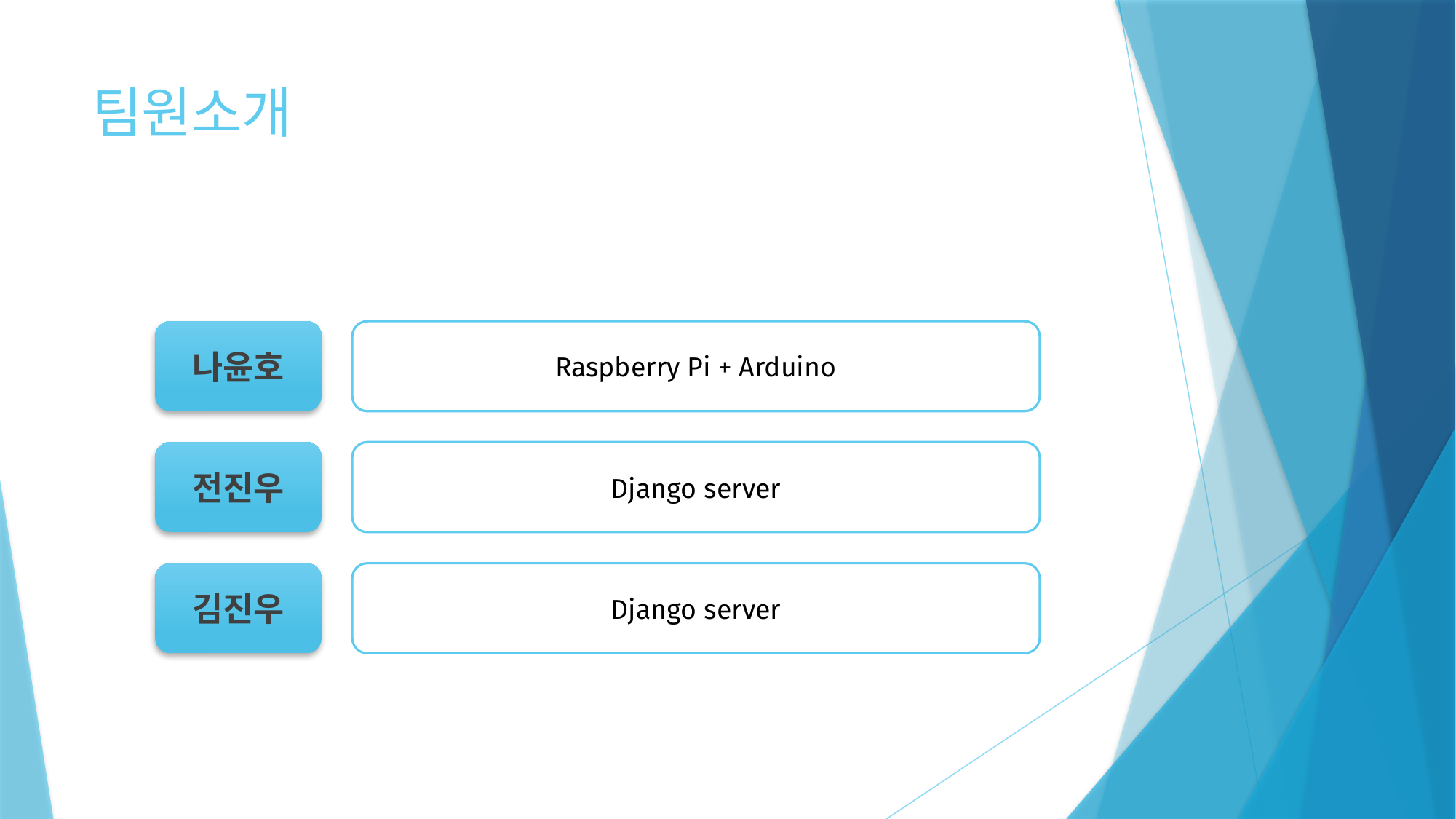

# 팀원소개

Raspberry Pi + Arduino
나윤호
Django server
전진우
Django server
김진우